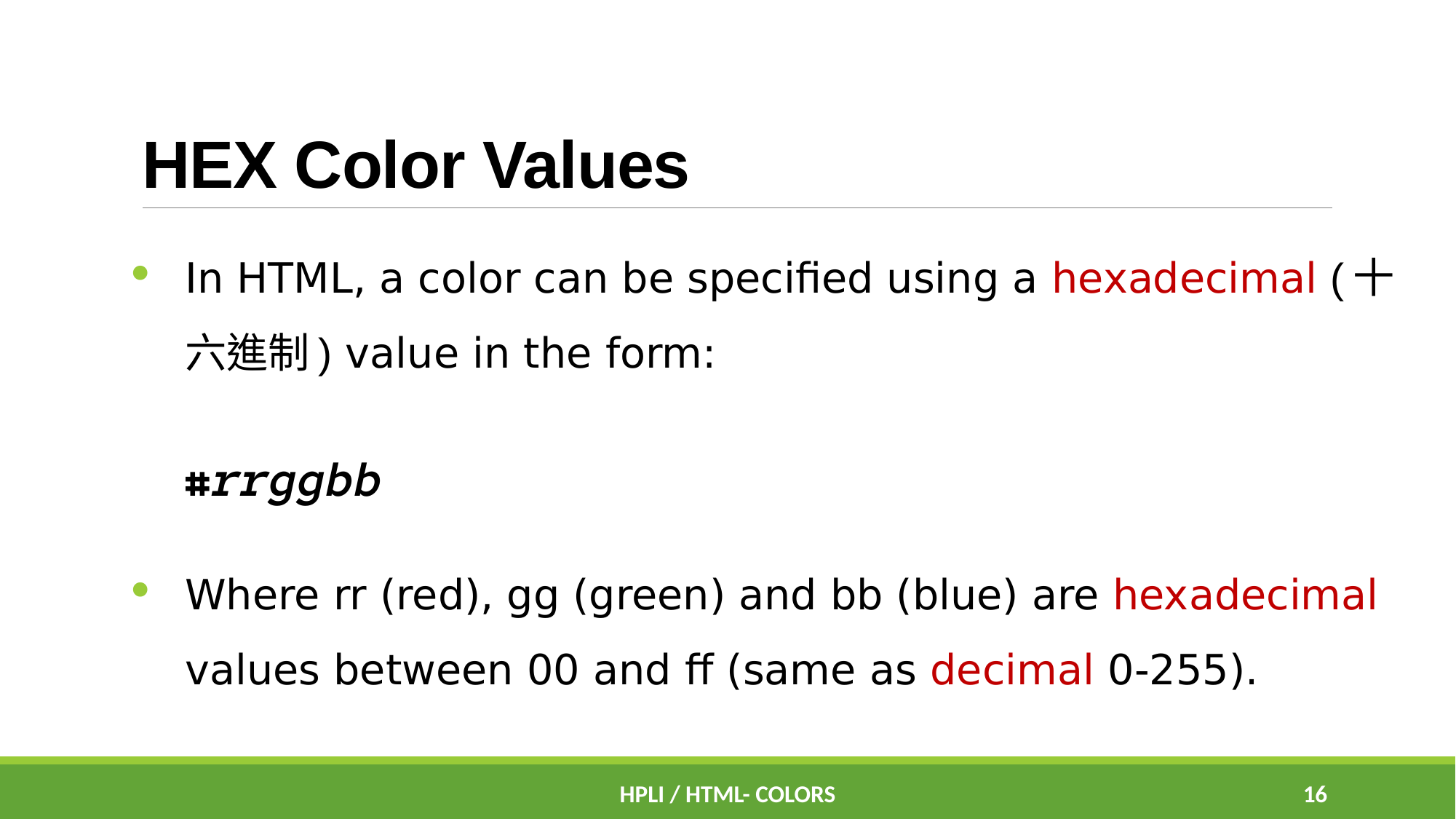

# HEX Color Values
In HTML, a color can be specified using a hexadecimal (十六進制) value in the form:
#rrggbb
Where rr (red), gg (green) and bb (blue) are hexadecimal values between 00 and ff (same as decimal 0-255).

HPLI / HTML- Colors
16